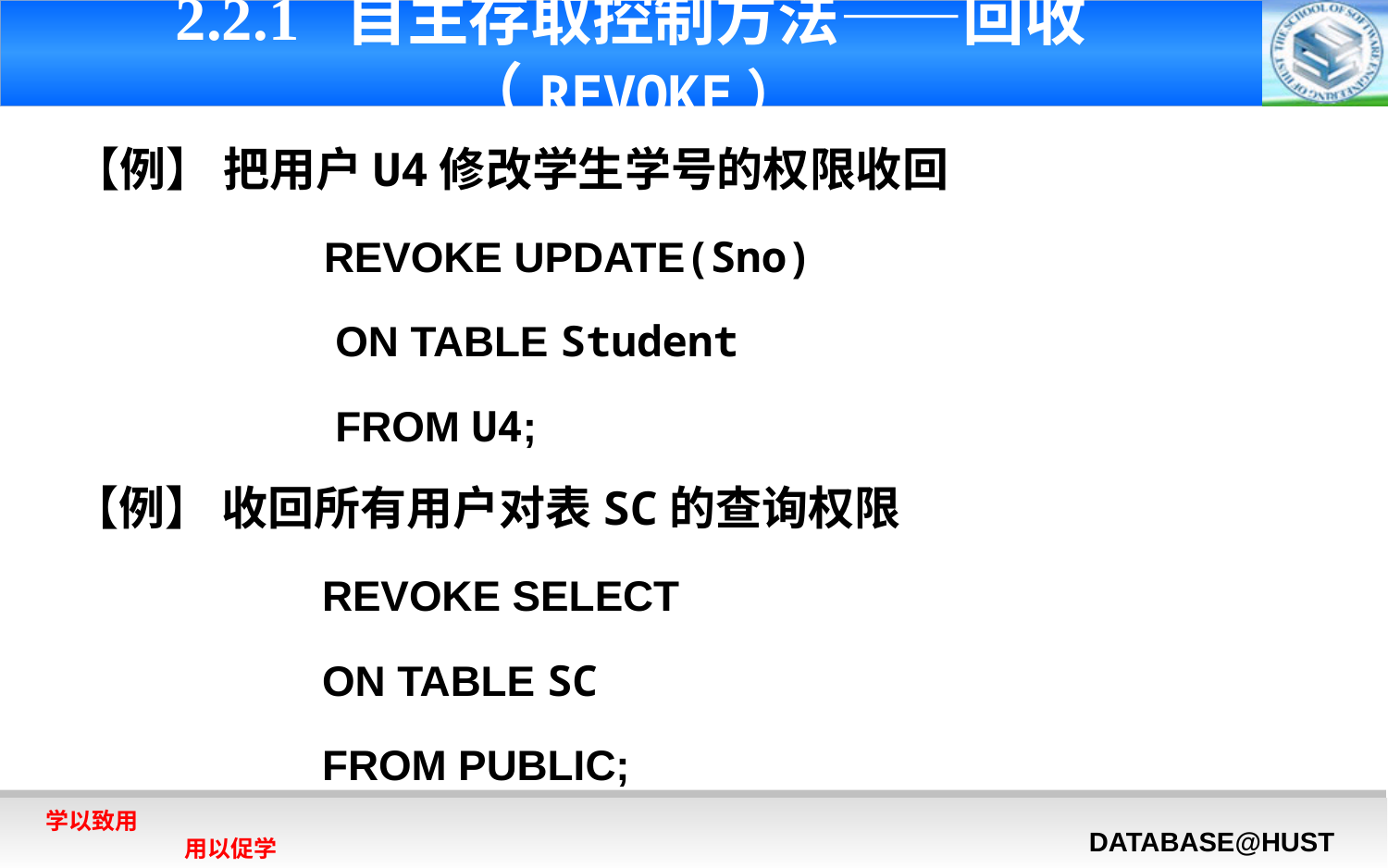

# 2.2.1  自主存取控制方法——回收（REVOKE）
【例】 把用户U4修改学生学号的权限收回
		     REVOKE UPDATE(Sno)
		      ON TABLE Student
		      FROM U4;
【例】 收回所有用户对表SC的查询权限
		     REVOKE SELECT
		     ON TABLE SC
		     FROM PUBLIC;